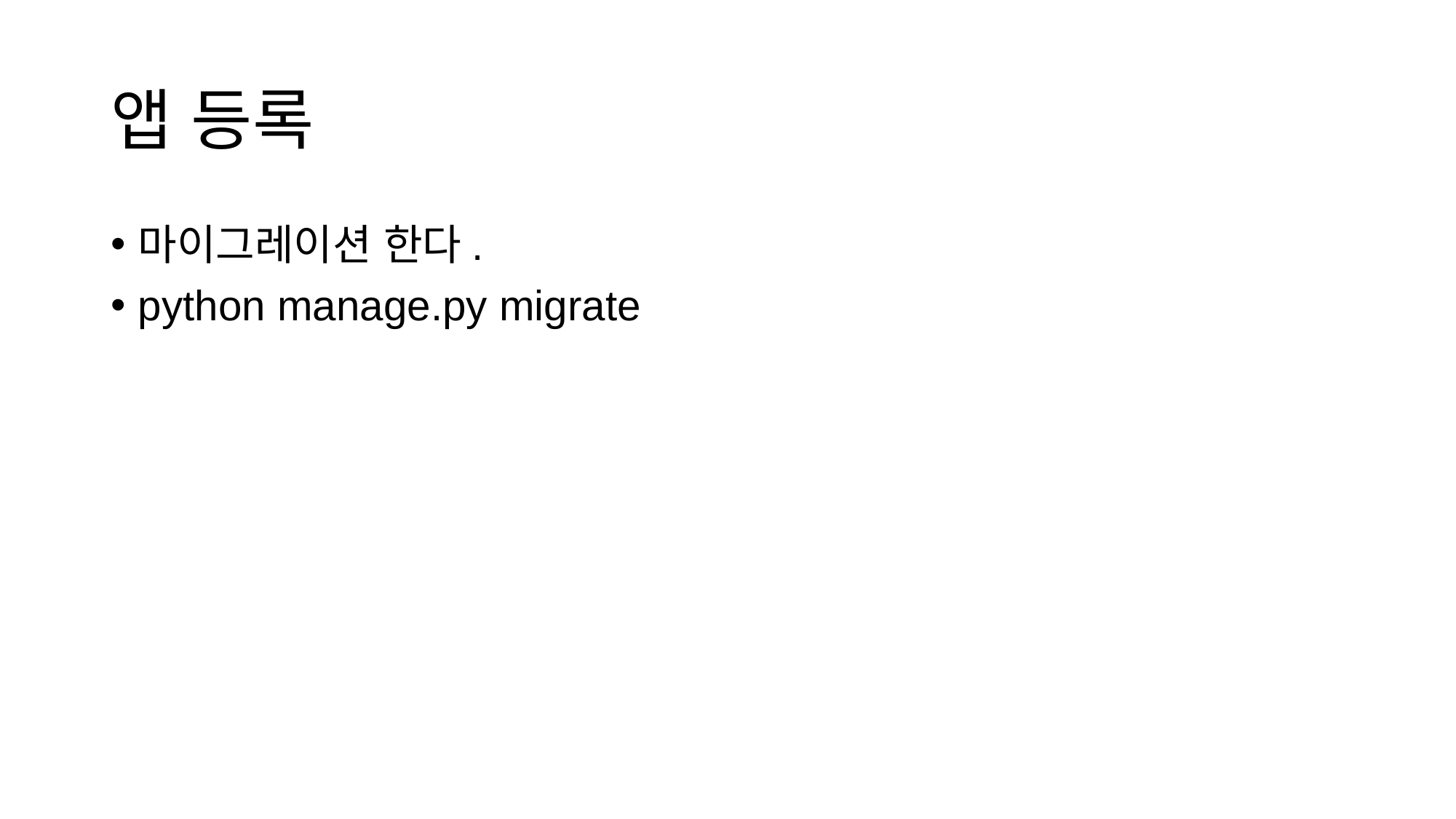

# 앱 등록
마이그레이션 한다.
python manage.py migrate